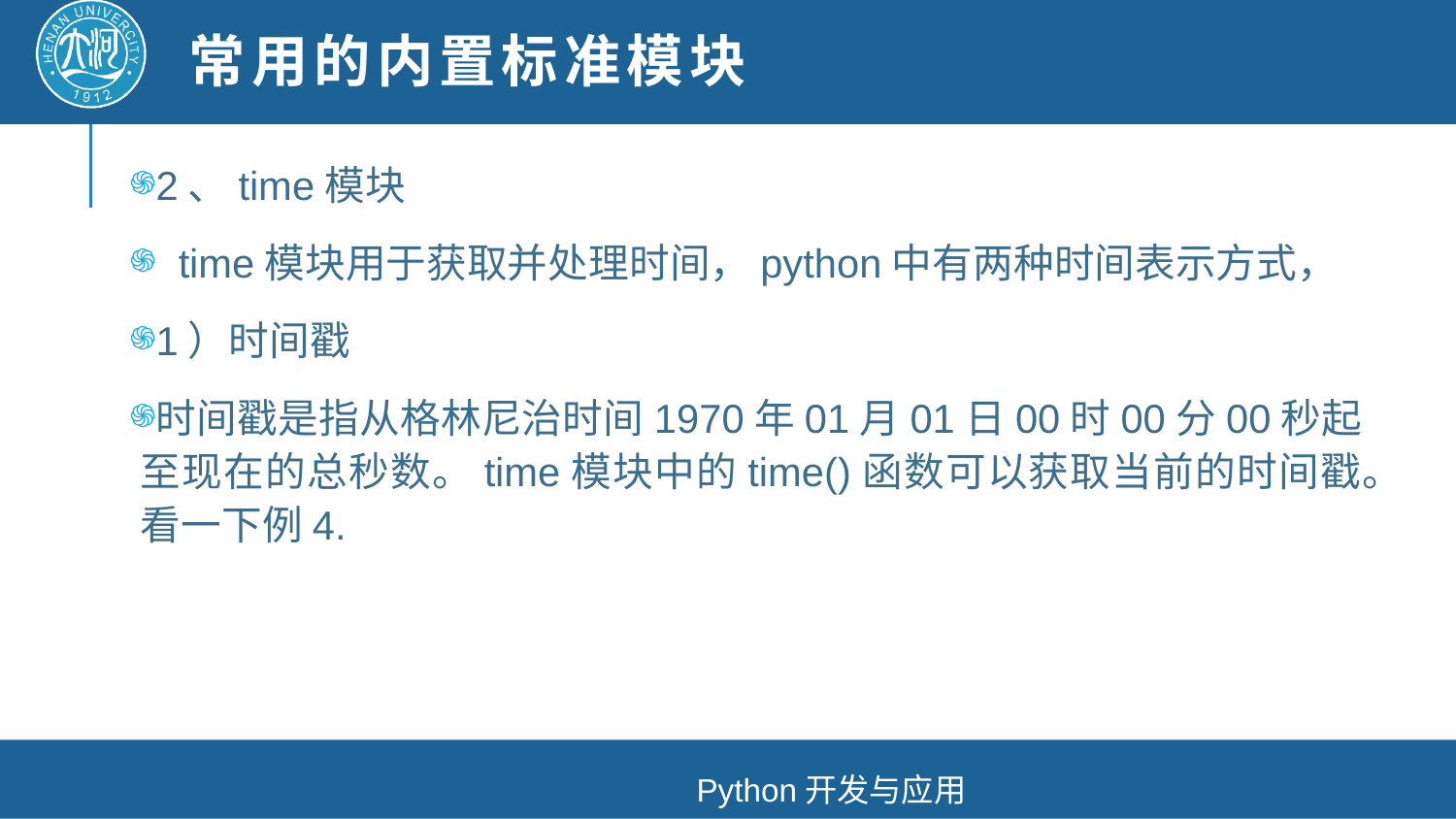

# 常用的内置标准模块
2、time模块
  time模块用于获取并处理时间，python中有两种时间表示方式，
1）时间戳
时间戳是指从格林尼治时间1970年01月01日00时00分00秒起至现在的总秒数。time模块中的time()函数可以获取当前的时间戳。看一下例4.

Python开发与应用
47